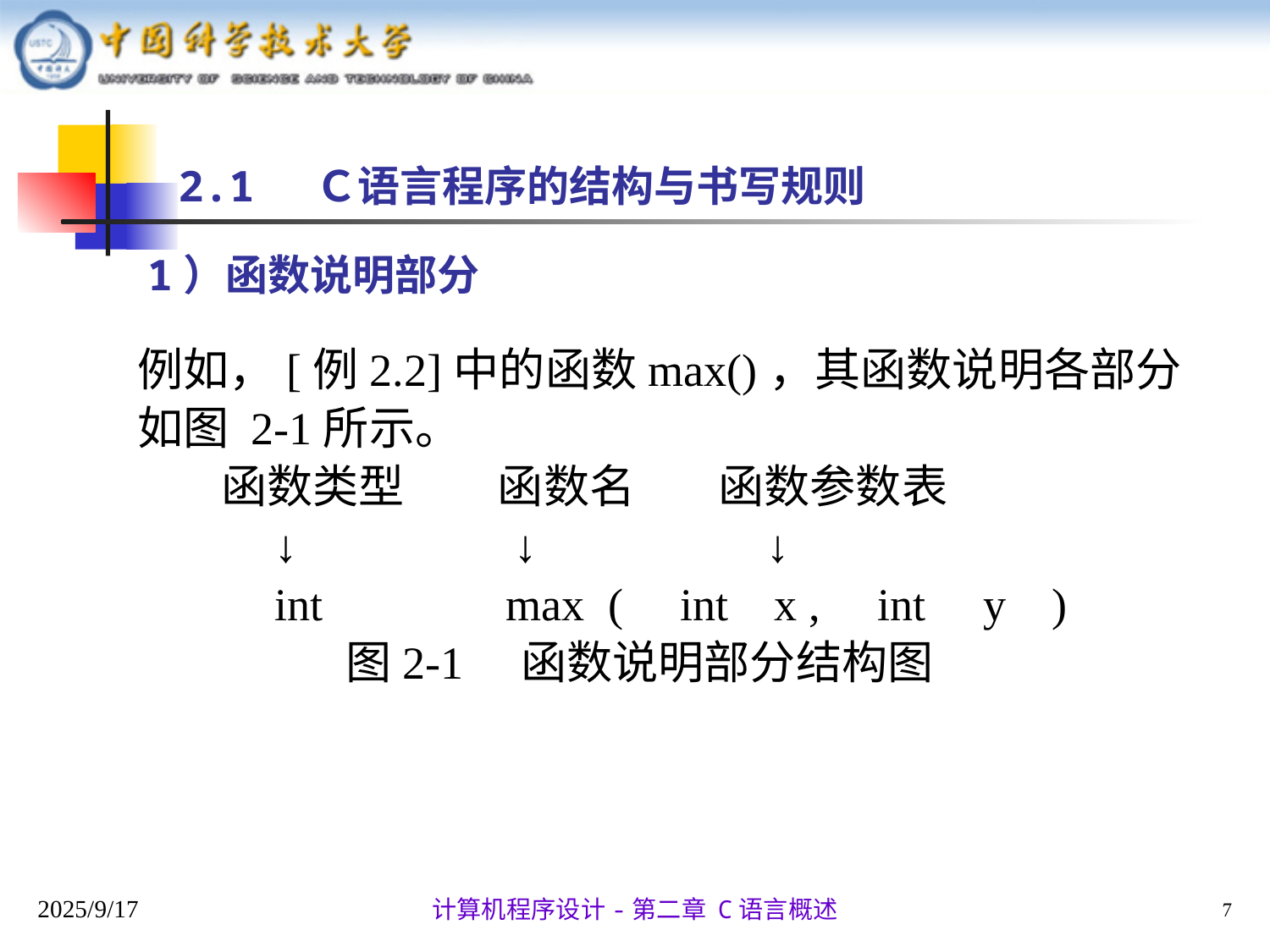

# 2.1  Ｃ语言程序的结构与书写规则
1）函数说明部分

例如，[例2.2]中的函数max()，其函数说明各部分
如图 2-1所示。
       函数类型         函数名        函数参数表
            ↓                   ↓                    ↓
            int                max  (     int    x ,     int     y    )
                   图2-1    函数说明部分结构图

2025/9/17
7
计算机程序设计-第二章 C语言概述